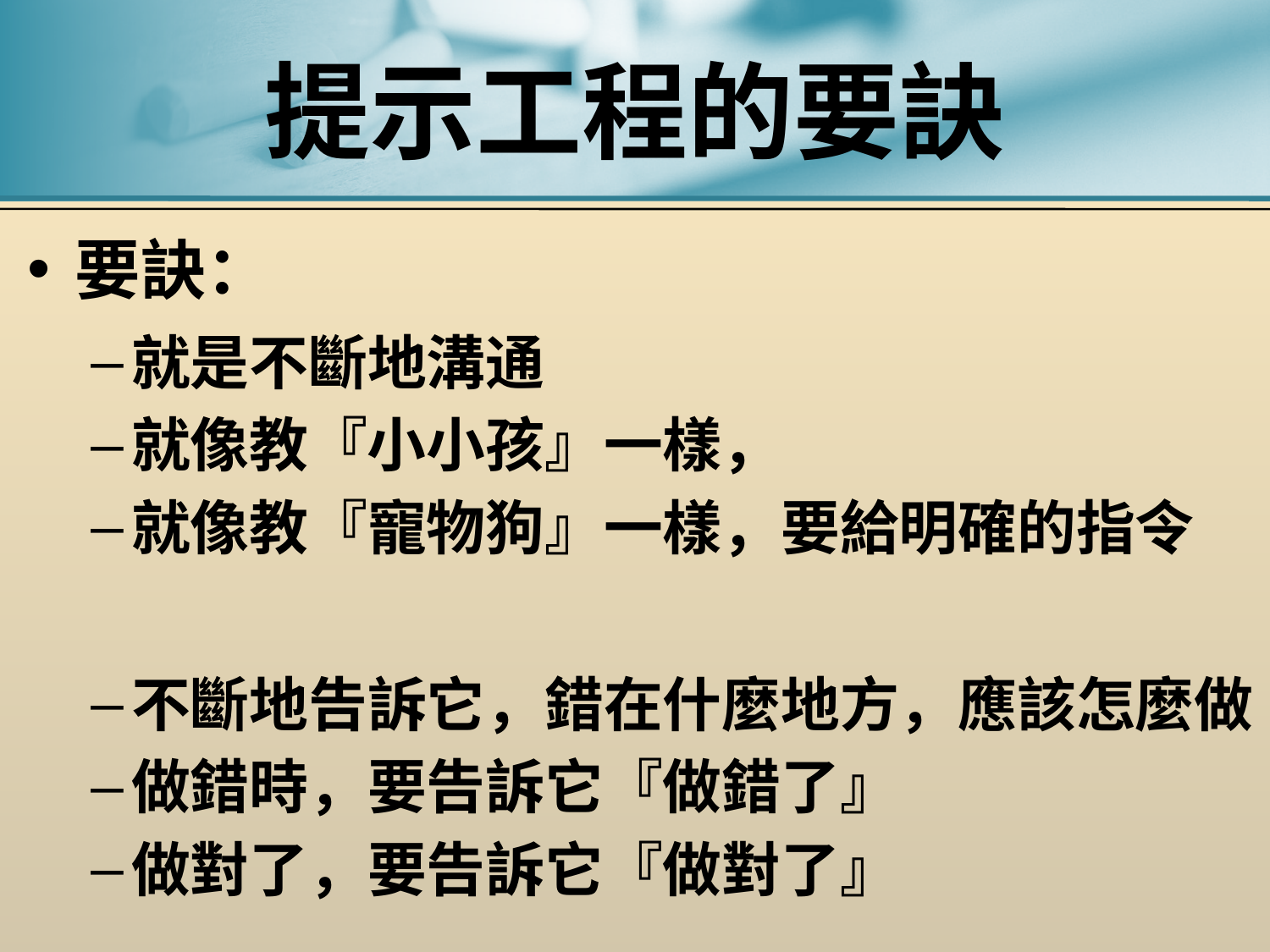

# 提示工程的要訣
要訣：
就是不斷地溝通
就像教『小小孩』一樣，
就像教『寵物狗』一樣，要給明確的指令

不斷地告訴它，錯在什麼地方，應該怎麼做
做錯時，要告訴它『做錯了』
做對了，要告訴它『做對了』